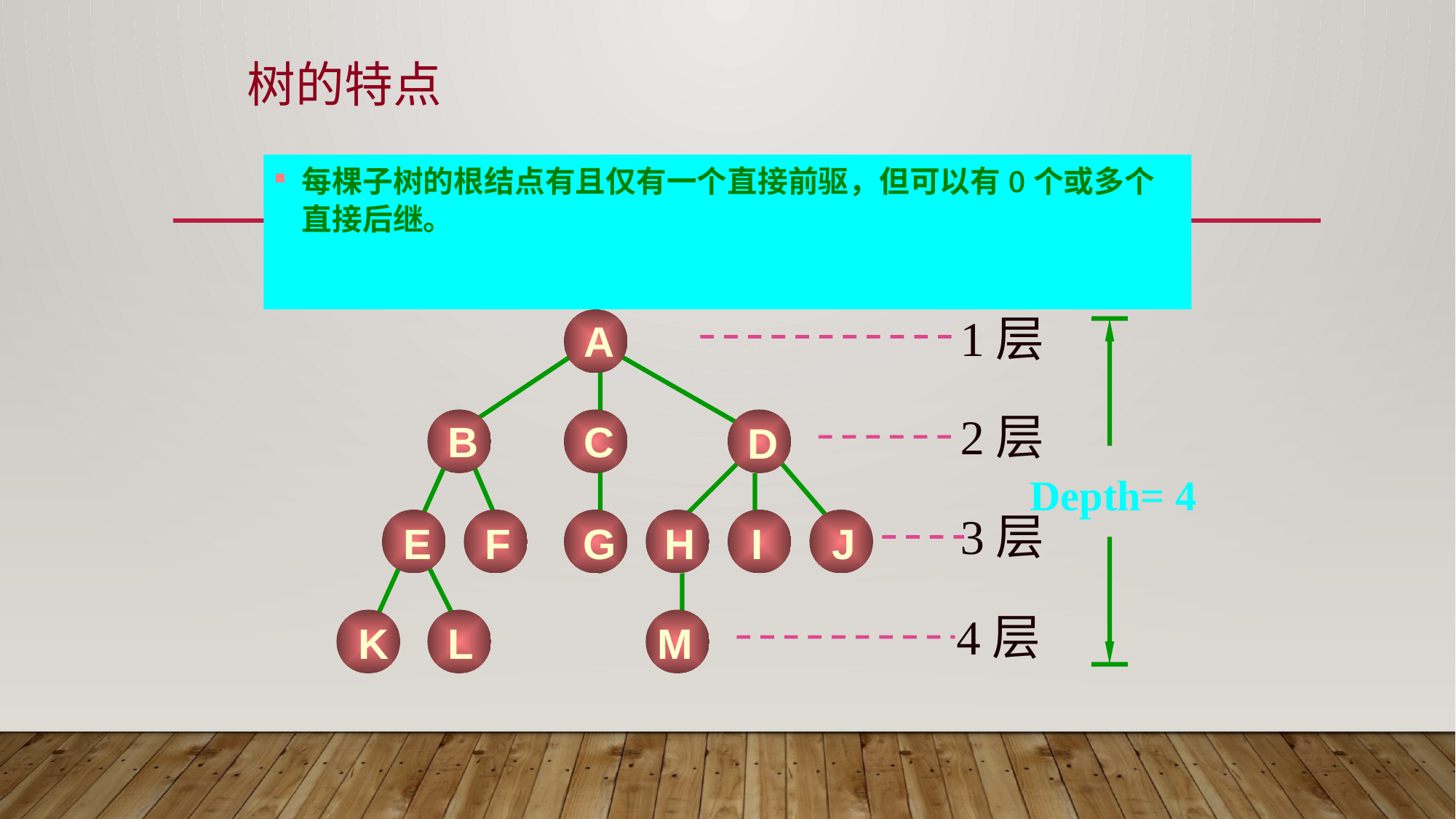

# 树的特点
每棵子树的根结点有且仅有一个直接前驱，但可以有0个或多个直接后继。
1层

A

2层

B
C
D

Depth= 4

3层

E
F
G
H
I
J

4层

K
L
M